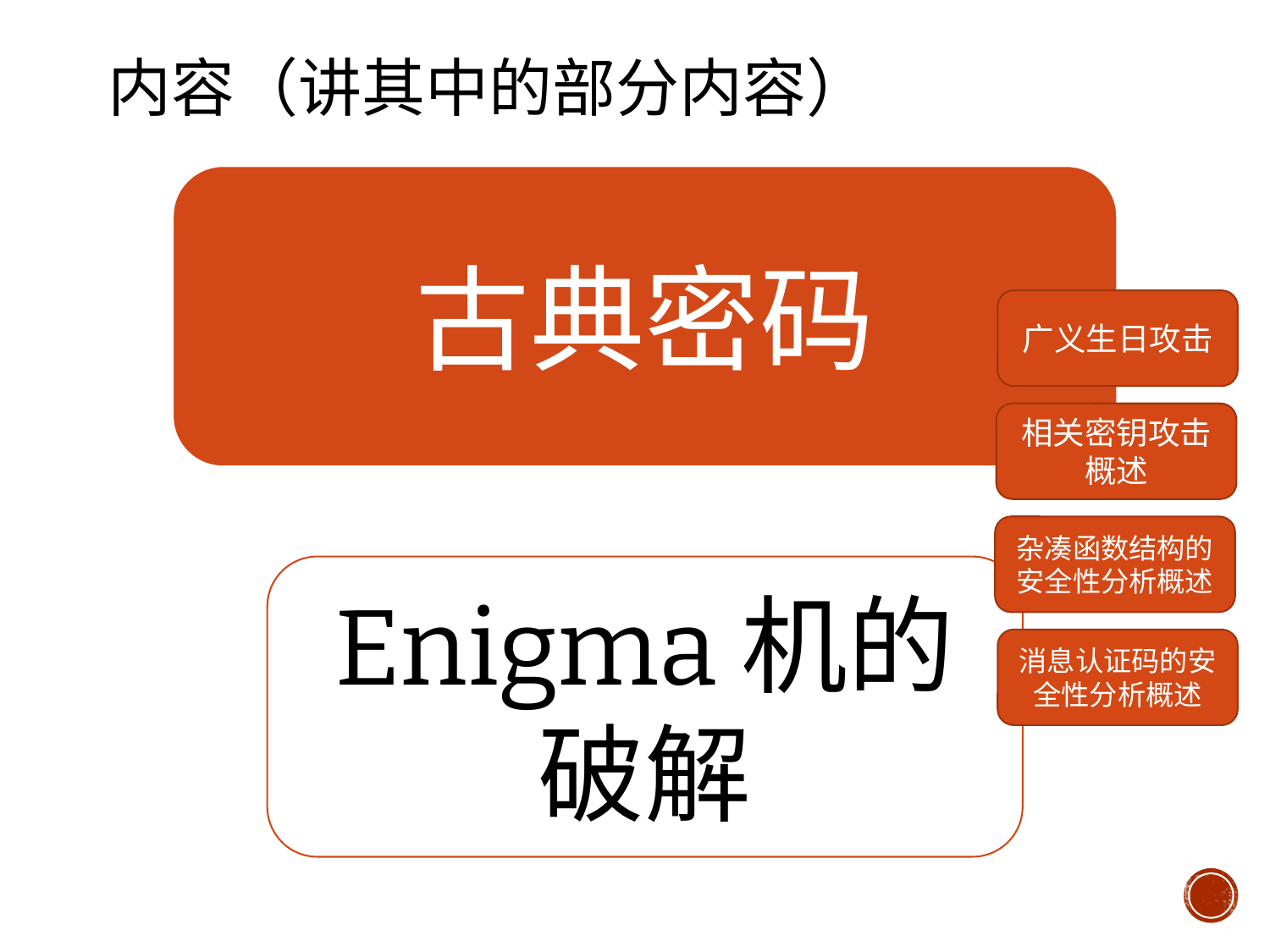

# 内容（讲其中的部分内容）
古典密码
Enigma机的破解
广义生日攻击
相关密钥攻击概述
杂凑函数结构的安全性分析概述
消息认证码的安全性分析概述